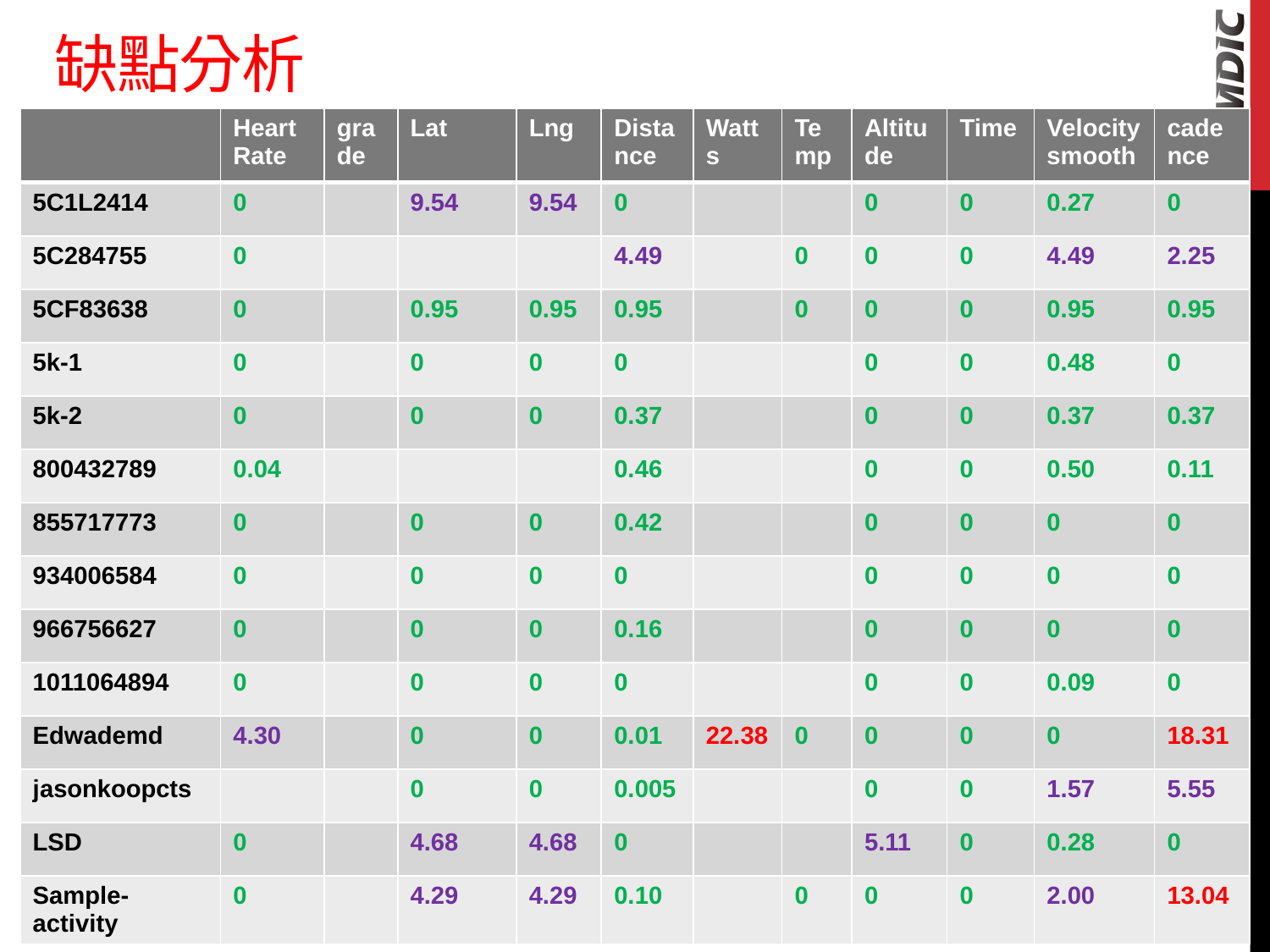

# 缺點分析
|  | Heart Rate | grade | Lat | Lng | Distance | Watts | Temp | Altitude | Time | Velocity smooth | cadence |
| --- | --- | --- | --- | --- | --- | --- | --- | --- | --- | --- | --- |
| 5C1L2414 | 0 |  | 9.54 | 9.54 | 0 |  |  | 0 | 0 | 0.27 | 0 |
| 5C284755 | 0 |  |  |  | 4.49 |  | 0 | 0 | 0 | 4.49 | 2.25 |
| 5CF83638 | 0 |  | 0.95 | 0.95 | 0.95 |  | 0 | 0 | 0 | 0.95 | 0.95 |
| 5k-1 | 0 |  | 0 | 0 | 0 |  |  | 0 | 0 | 0.48 | 0 |
| 5k-2 | 0 |  | 0 | 0 | 0.37 |  |  | 0 | 0 | 0.37 | 0.37 |
| 800432789 | 0.04 |  |  |  | 0.46 |  |  | 0 | 0 | 0.50 | 0.11 |
| 855717773 | 0 |  | 0 | 0 | 0.42 |  |  | 0 | 0 | 0 | 0 |
| 934006584 | 0 |  | 0 | 0 | 0 |  |  | 0 | 0 | 0 | 0 |
| 966756627 | 0 |  | 0 | 0 | 0.16 |  |  | 0 | 0 | 0 | 0 |
| 1011064894 | 0 |  | 0 | 0 | 0 |  |  | 0 | 0 | 0.09 | 0 |
| Edwademd | 4.30 |  | 0 | 0 | 0.01 | 22.38 | 0 | 0 | 0 | 0 | 18.31 |
| jasonkoopcts |  |  | 0 | 0 | 0.005 |  |  | 0 | 0 | 1.57 | 5.55 |
| LSD | 0 |  | 4.68 | 4.68 | 0 |  |  | 5.11 | 0 | 0.28 | 0 |
| Sample-activity | 0 |  | 4.29 | 4.29 | 0.10 |  | 0 | 0 | 0 | 2.00 | 13.04 |